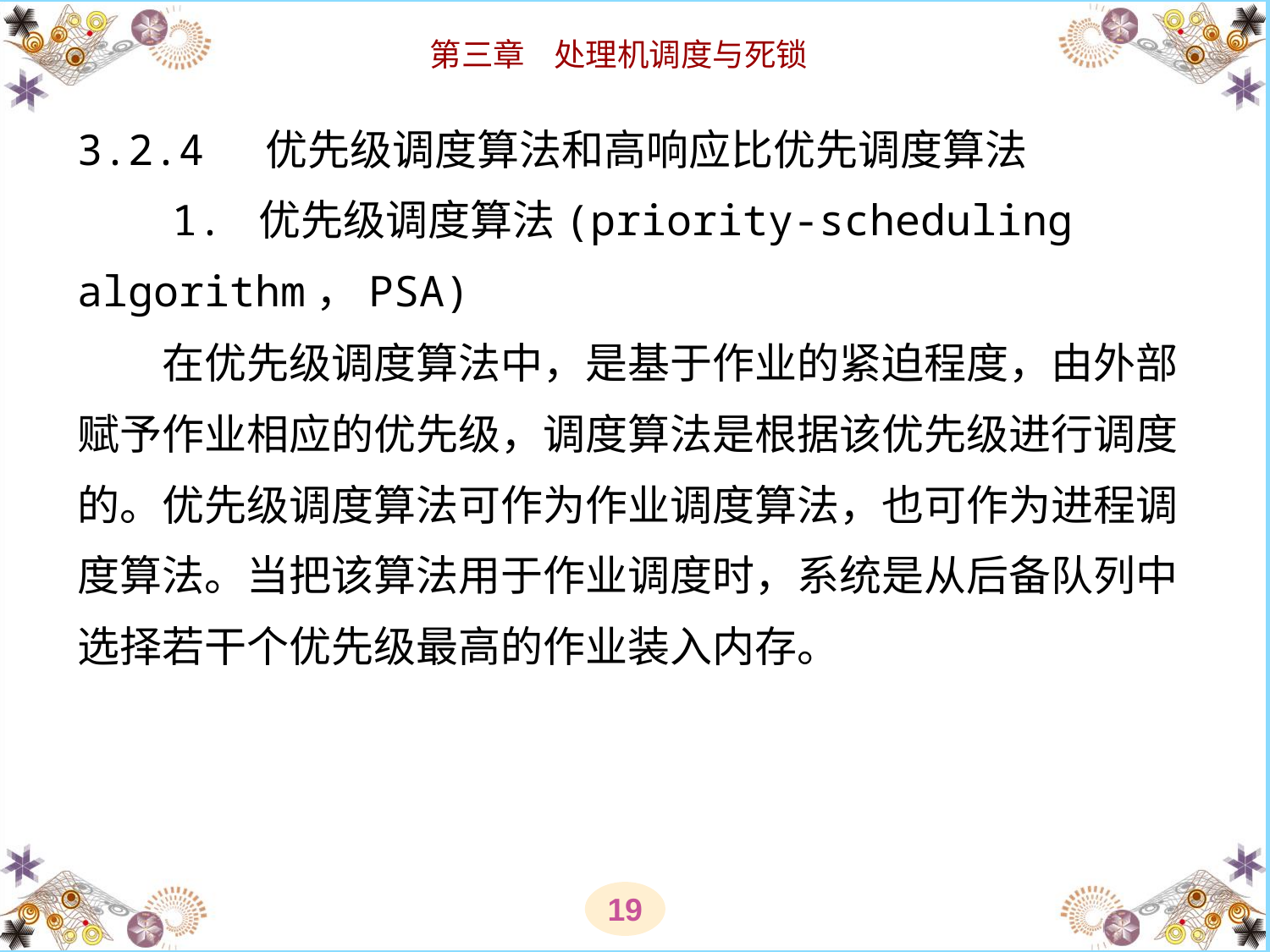

# 3.2.4  优先级调度算法和高响应比优先调度算法 　　1. 优先级调度算法(priority-scheduling algorithm，PSA) 　　在优先级调度算法中，是基于作业的紧迫程度，由外部赋予作业相应的优先级，调度算法是根据该优先级进行调度的。优先级调度算法可作为作业调度算法，也可作为进程调度算法。当把该算法用于作业调度时，系统是从后备队列中选择若干个优先级最高的作业装入内存。